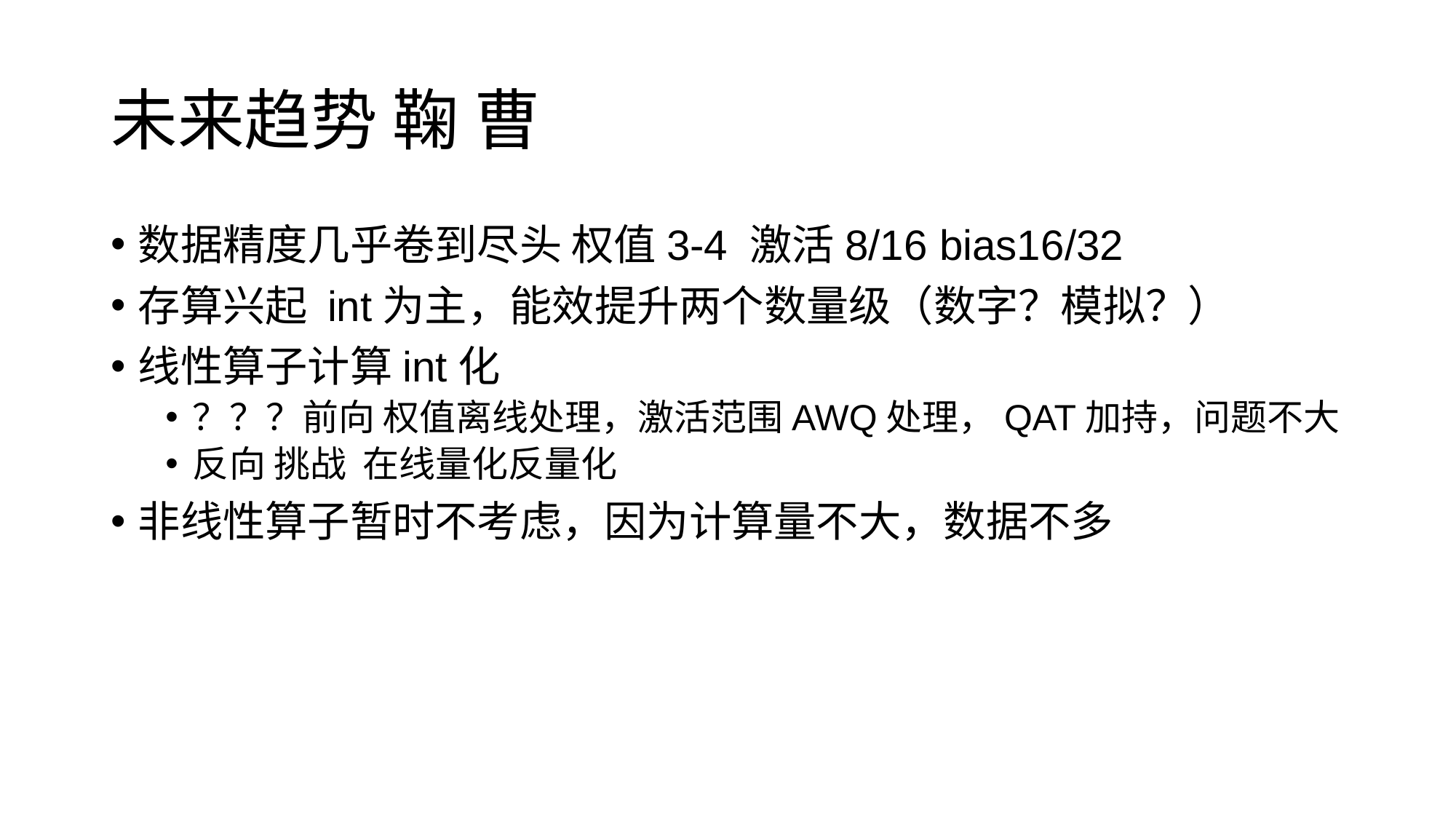

# 未来趋势 鞠 曹
数据精度几乎卷到尽头 权值3-4 激活8/16 bias16/32
存算兴起 int为主，能效提升两个数量级（数字？模拟？）
线性算子计算int化
？？？前向 权值离线处理，激活范围AWQ处理，QAT加持，问题不大
反向 挑战  在线量化反量化
非线性算子暂时不考虑，因为计算量不大，数据不多